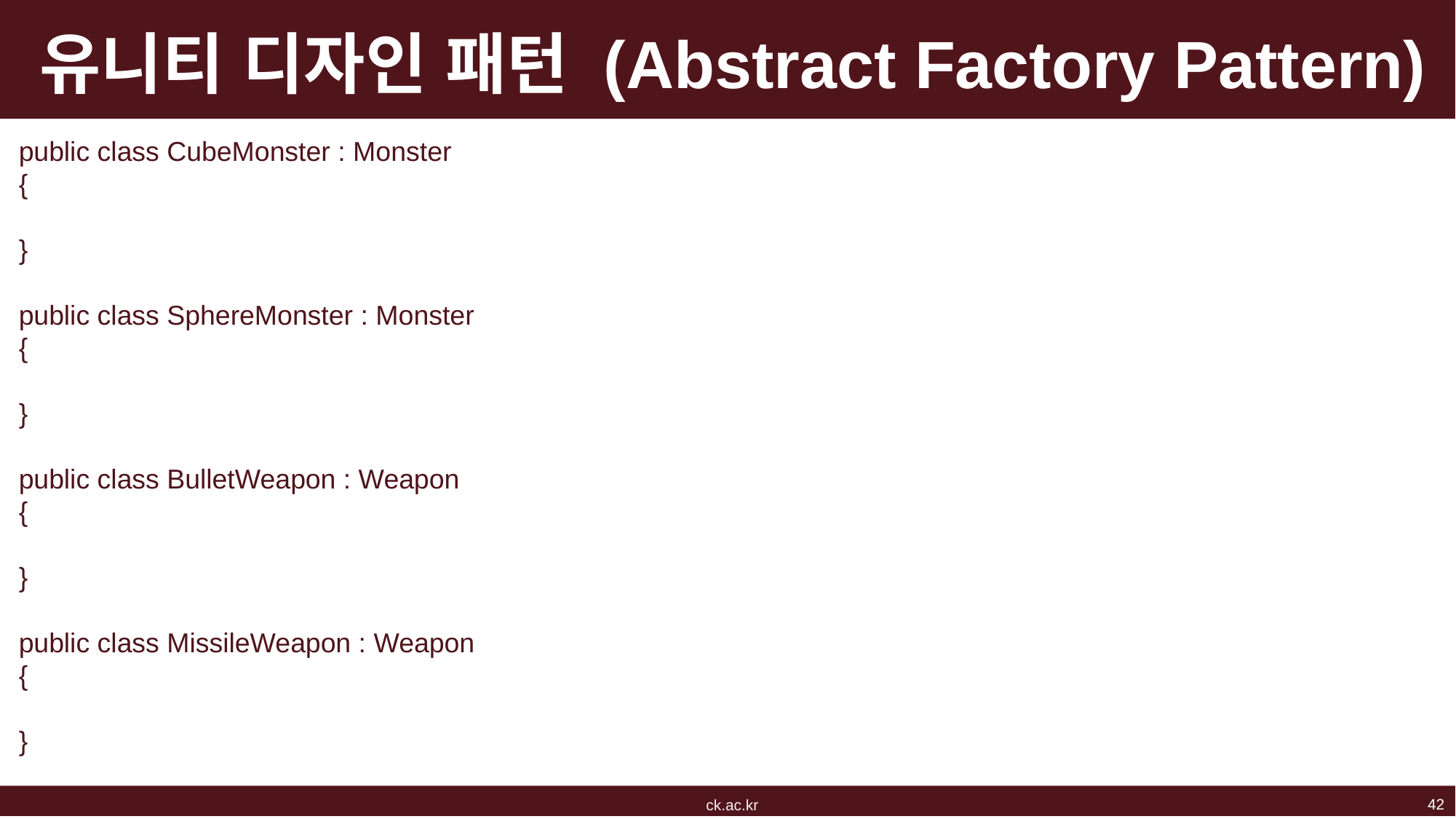

# 유니티 디자인 패턴 (Abstract Factory Pattern)
public class CubeMonster : Monster
{

}

public class SphereMonster : Monster
{

}

public class BulletWeapon : Weapon
{

}

public class MissileWeapon : Weapon
{

}
42
ck.ac.kr